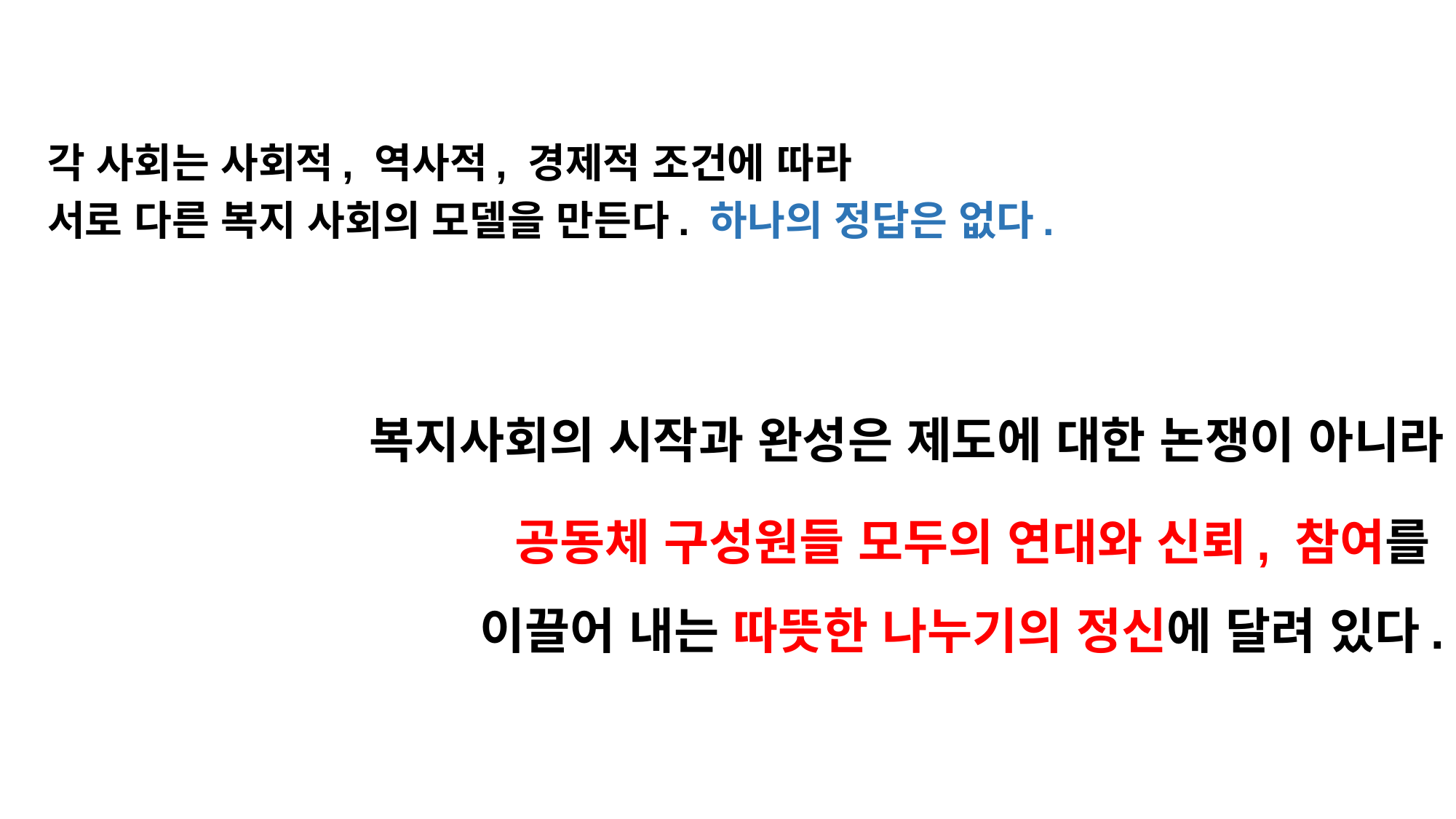

각 사회는 사회적, 역사적, 경제적 조건에 따라
서로 다른 복지 사회의 모델을 만든다. 하나의 정답은 없다.

복지사회의 시작과 완성은 제도에 대한 논쟁이 아니라
공동체 구성원들 모두의 연대와 신뢰, 참여를
이끌어 내는 따뜻한 나누기의 정신에 달려 있다.